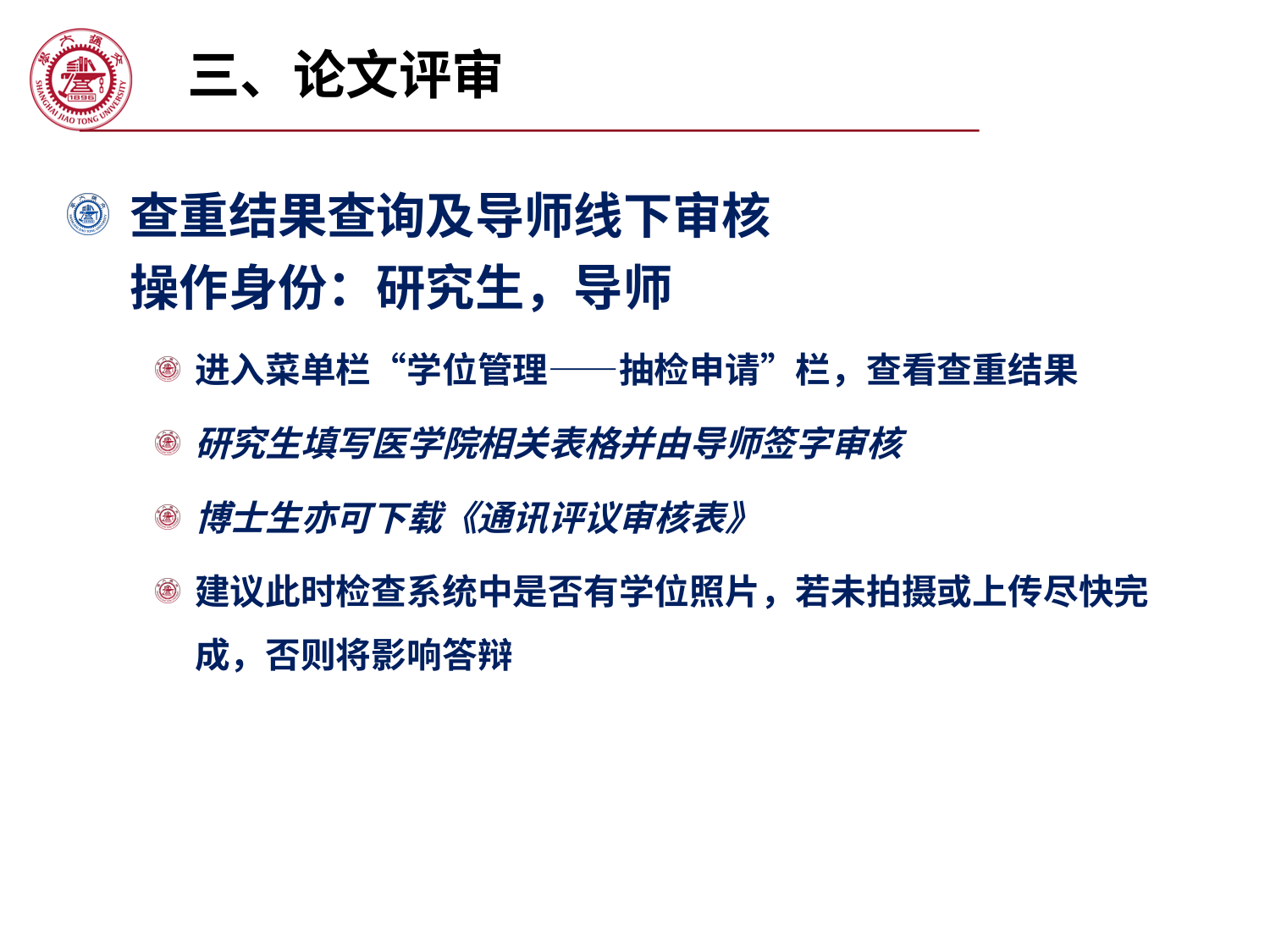

三、论文评审
查重结果查询及导师线下审核
	操作身份：研究生，导师
进入菜单栏“学位管理——抽检申请”栏，查看查重结果
研究生填写医学院相关表格并由导师签字审核
博士生亦可下载《通讯评议审核表》
建议此时检查系统中是否有学位照片，若未拍摄或上传尽快完成，否则将影响答辩